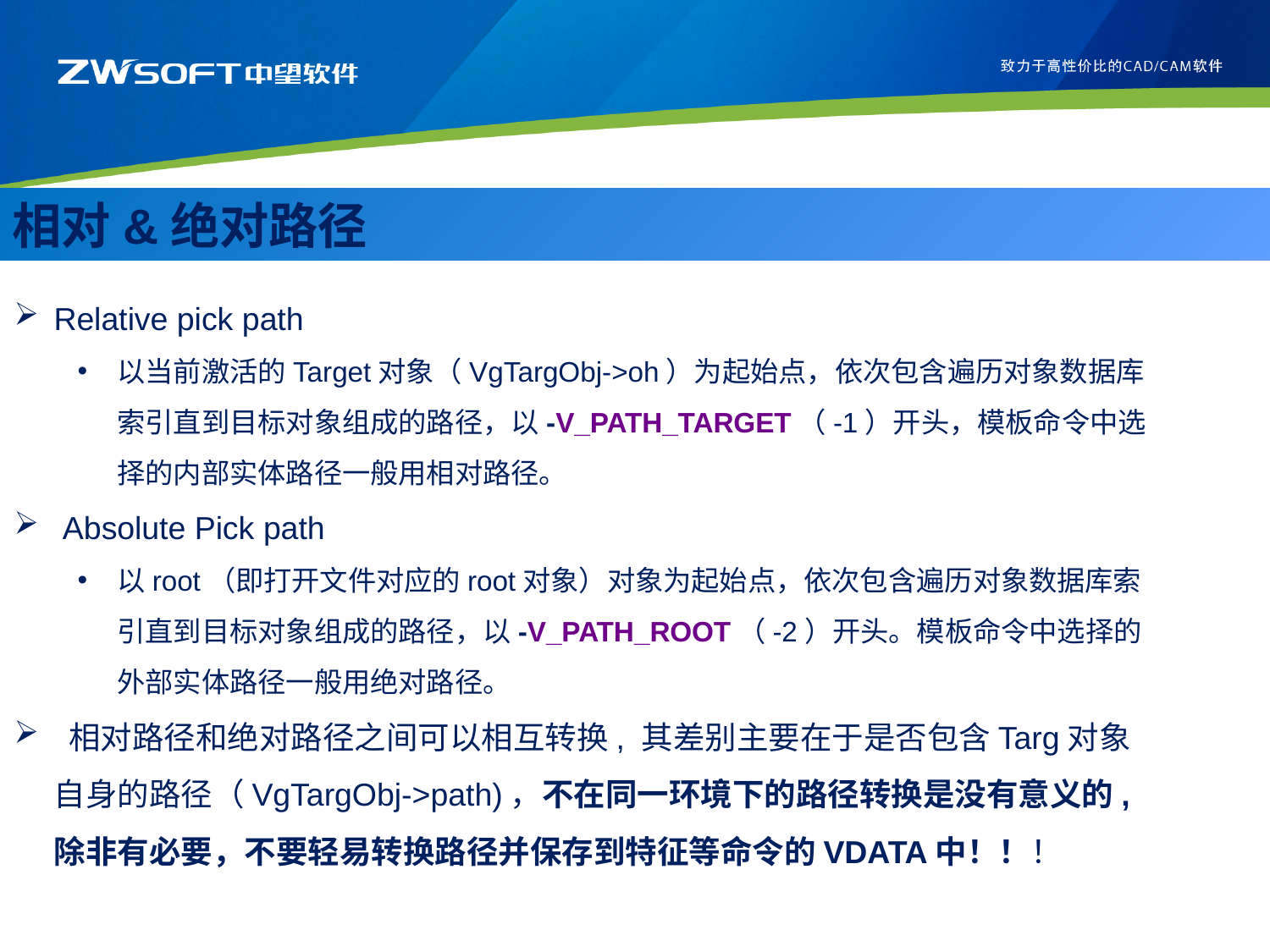

相对&绝对路径
Relative pick path
以当前激活的Target对象（VgTargObj->oh）为起始点，依次包含遍历对象数据库索引直到目标对象组成的路径，以-V_PATH_TARGET（-1）开头，模板命令中选择的内部实体路径一般用相对路径。
 Absolute Pick path
以root（即打开文件对应的root对象）对象为起始点，依次包含遍历对象数据库索引直到目标对象组成的路径，以-V_PATH_ROOT（-2）开头。模板命令中选择的外部实体路径一般用绝对路径。
 相对路径和绝对路径之间可以相互转换, 其差别主要在于是否包含Targ对象自身的路径（VgTargObj->path)，不在同一环境下的路径转换是没有意义的,除非有必要，不要轻易转换路径并保存到特征等命令的VDATA中！！！